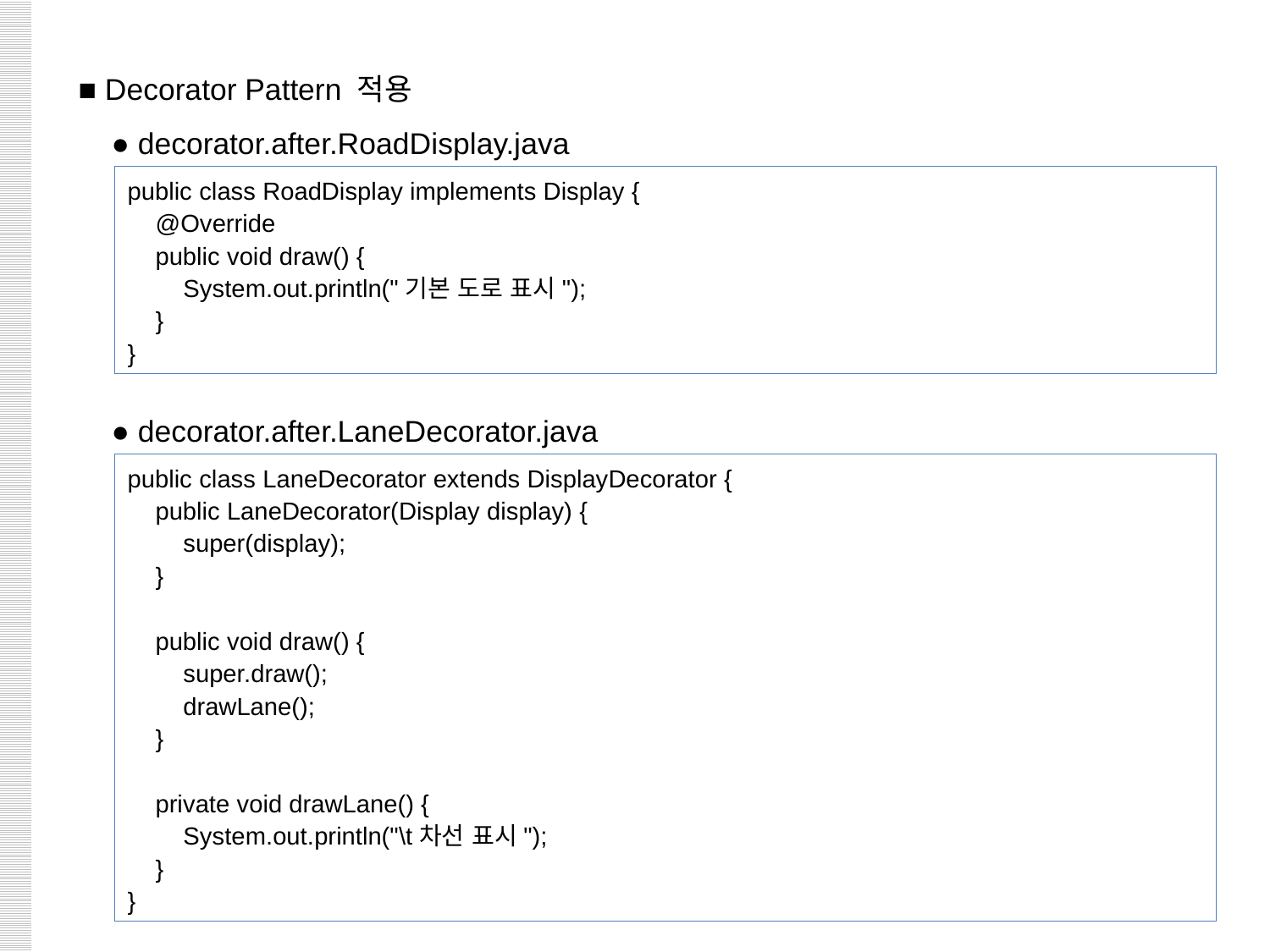

■ Decorator Pattern 적용
    ● decorator.after.RoadDisplay.java

    ● decorator.after.LaneDecorator.java

public class RoadDisplay implements Display {
    @Override
    public void draw() {
        System.out.println("기본 도로 표시");
    }
}
public class LaneDecorator extends DisplayDecorator {
    public LaneDecorator(Display display) {
        super(display);
    }

    public void draw() {
        super.draw();
        drawLane();
    }

    private void drawLane() {
        System.out.println("\t차선 표시");
    }
}